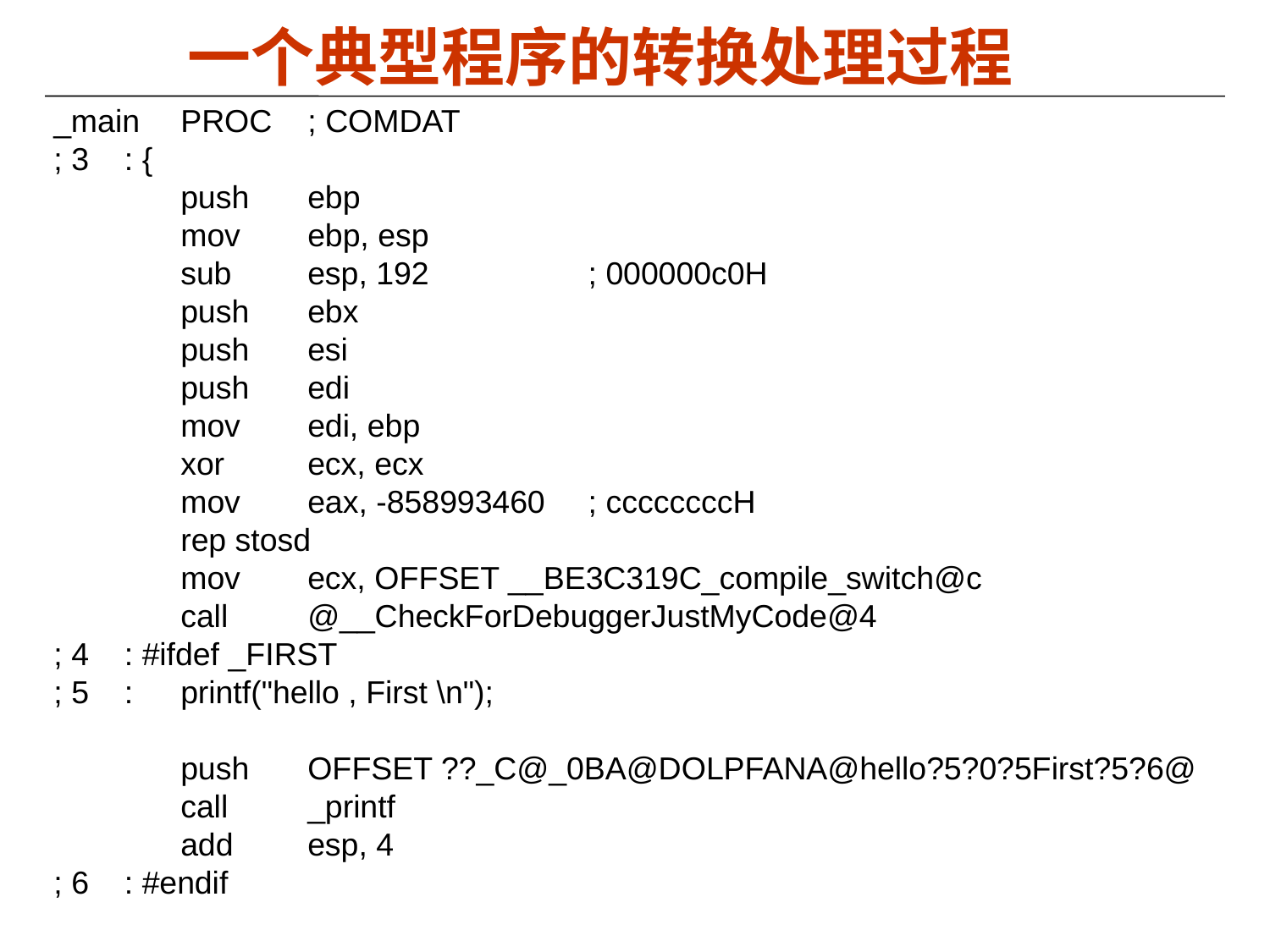

一个典型程序的转换处理过程
_main	PROC	; COMDAT
; 3    : {
	push	ebp
	mov	ebp, esp
	sub	esp, 192		   ; 000000c0H
	push	ebx
	push	esi
	push	edi
	mov	edi, ebp
	xor	ecx, ecx
	mov	eax, -858993460	   ; ccccccccH
	rep stosd
	mov	ecx, OFFSET __BE3C319C_compile_switch@c
	call	@__CheckForDebuggerJustMyCode@4
; 4    : #ifdef _FIRST
; 5    : 	printf("hello , First \n");

	push	OFFSET ??_C@_0BA@DOLPFANA@hello?5?0?5First?5?6@
	call	_printf
	add	esp, 4
; 6    : #endif